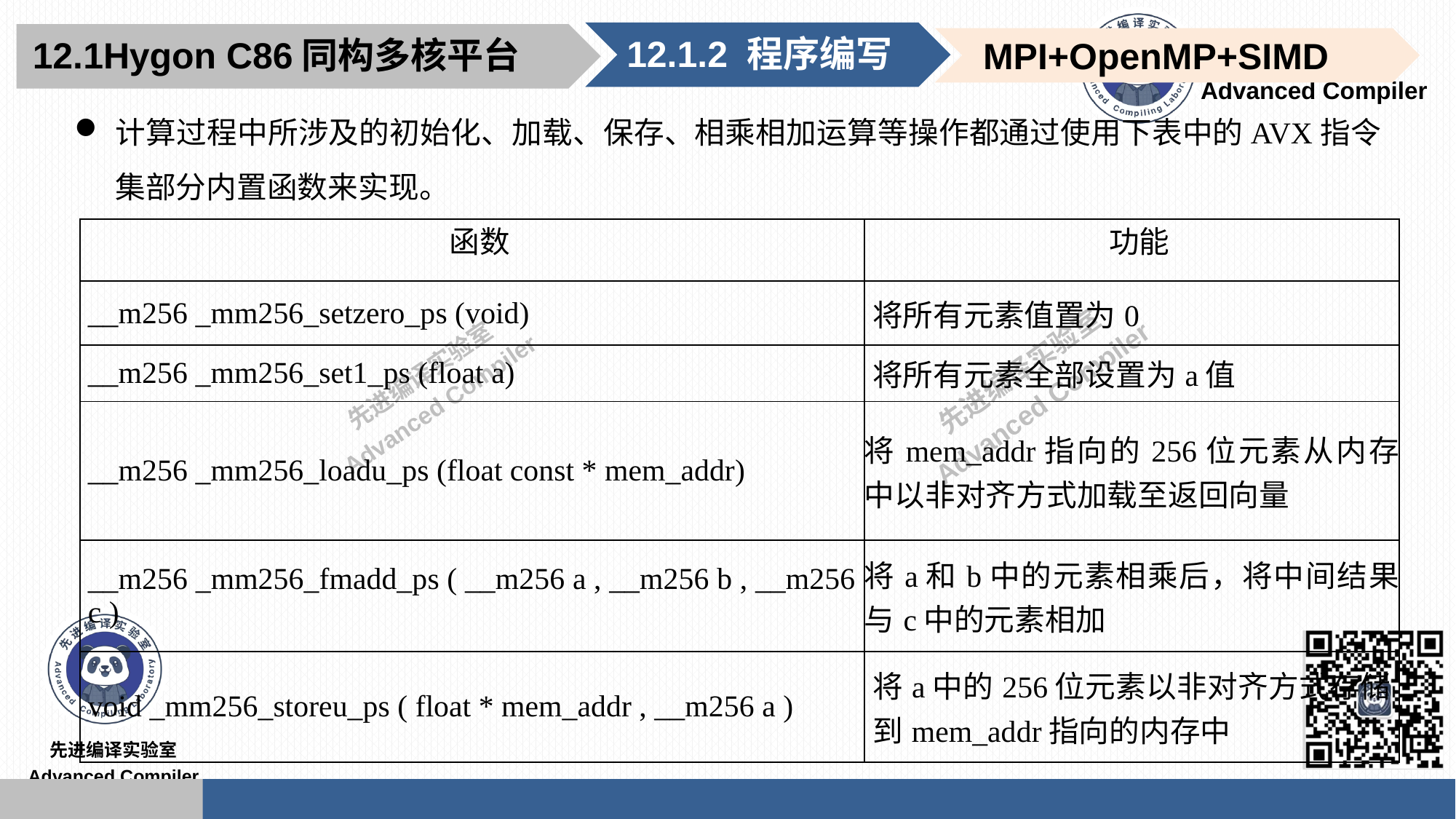

12.1.2 程序编写

12.1Hygon C86同构多核平台
 MPI+OpenMP+SIMD
计算过程中所涉及的初始化、加载、保存、相乘相加运算等操作都通过使用下表中的AVX指令集部分内置函数来实现。
| 函数 | 功能 |
| --- | --- |
| \_\_m256 \_mm256\_setzero\_ps (void) | 将所有元素值置为0 |
| \_\_m256 \_mm256\_set1\_ps (float a) | 将所有元素全部设置为a值 |
| \_\_m256 \_mm256\_loadu\_ps (float const \* mem\_addr) | 将mem\_addr指向的256位元素从内存中以非对齐方式加载至返回向量 |
| \_\_m256 \_mm256\_fmadd\_ps ( \_\_m256 a , \_\_m256 b , \_\_m256 c ) | 将a和b中的元素相乘后，将中间结果与c中的元素相加 |
| void \_mm256\_storeu\_ps ( float \* mem\_addr , \_\_m256 a ) | 将a中的256位元素以非对齐方式存储到mem\_addr指向的内存中 |